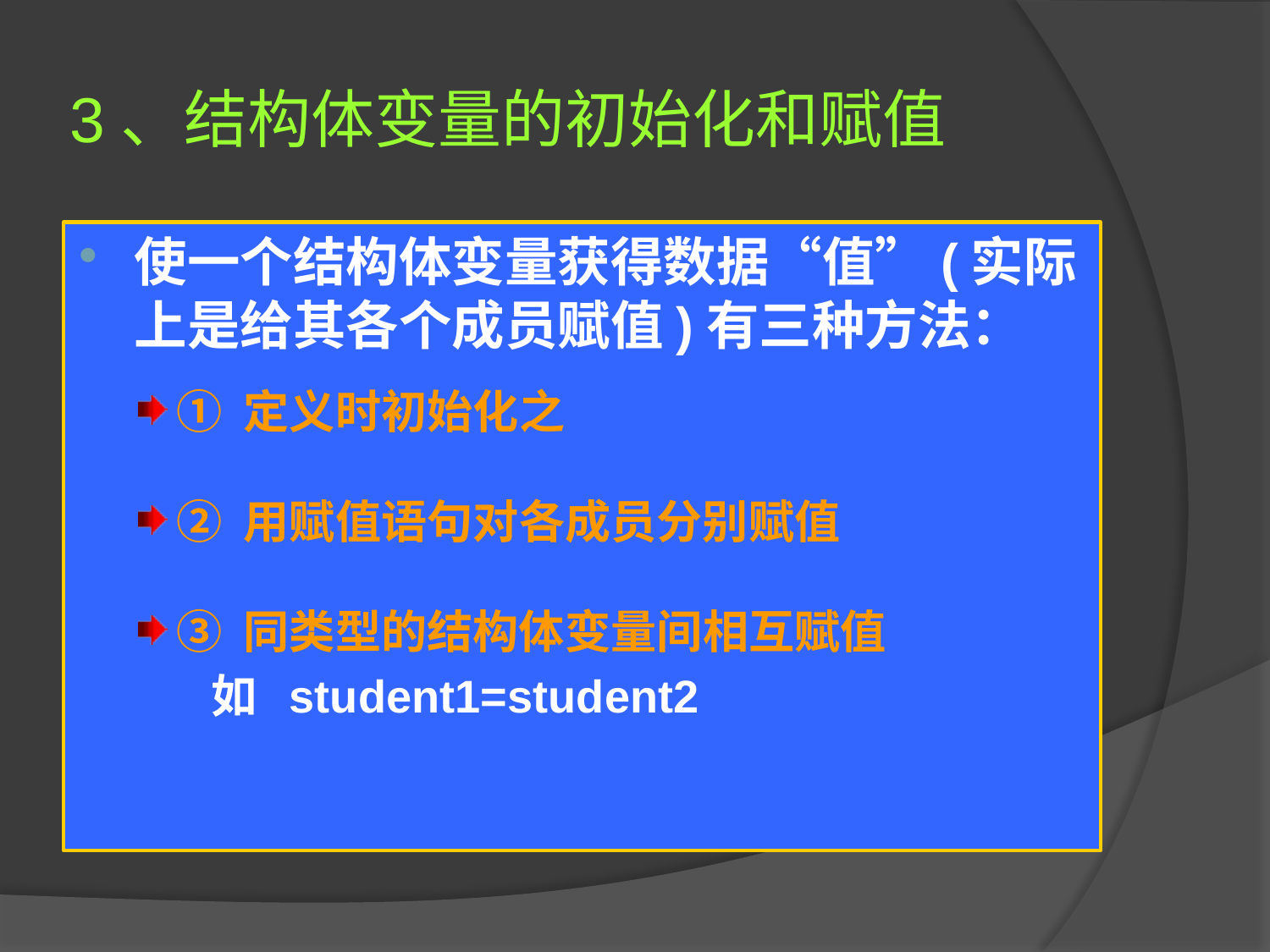

# 3、结构体变量的初始化和赋值
使一个结构体变量获得数据“值”(实际上是给其各个成员赋值)有三种方法：
① 定义时初始化之
② 用赋值语句对各成员分别赋值
③ 同类型的结构体变量间相互赋值
      如  student1=student2